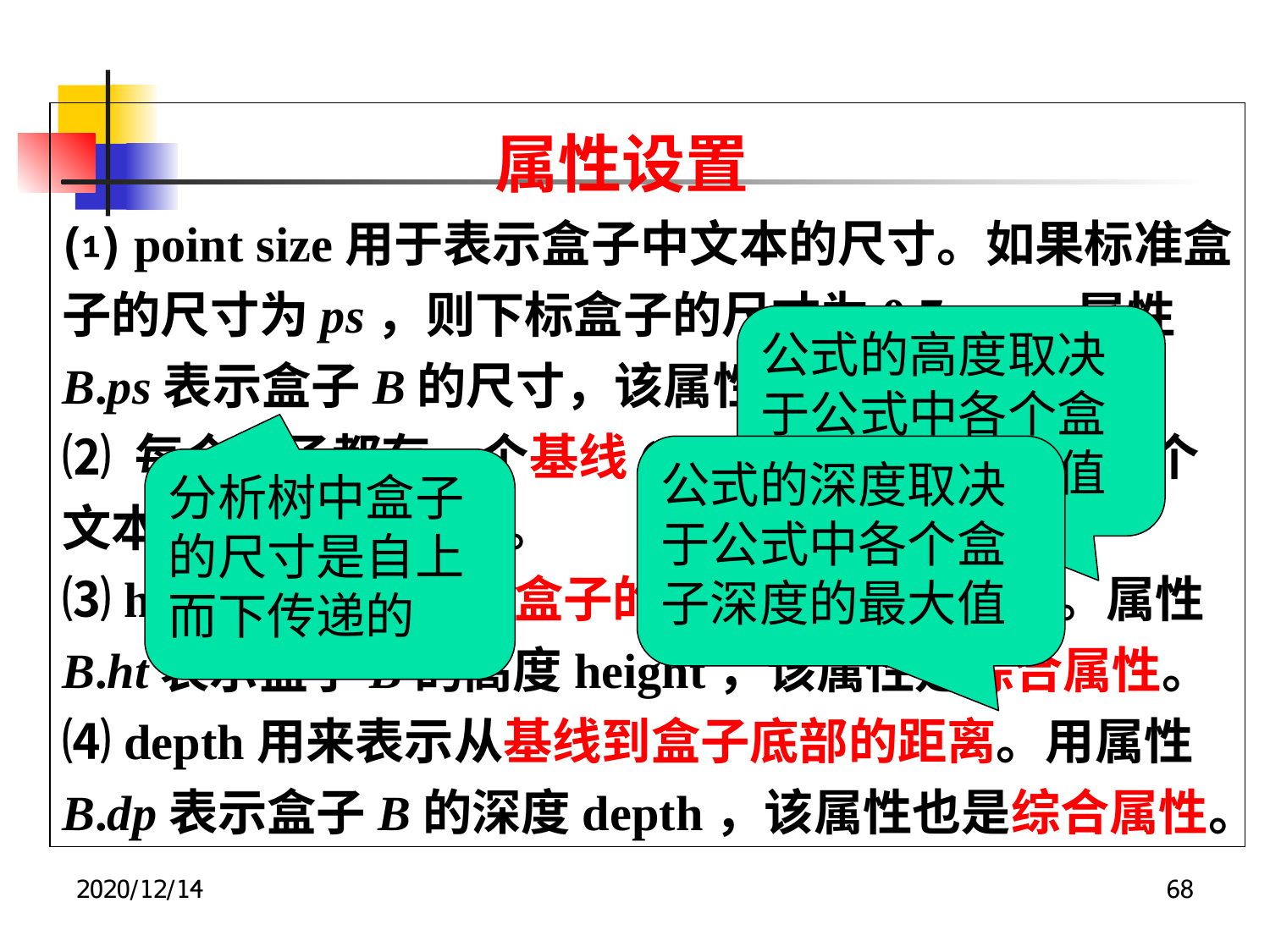

属性设置
⑴ point size用于表示盒子中文本的尺寸。如果标准盒子的尺寸为ps，则下标盒子的尺寸为0.7×ps。属性B.ps表示盒子B的尺寸，该属性是继承属性。
⑵ 每个盒子都有一个基线(baseline)，用来表示每个文本底部的垂直位置。
⑶ height用来表示从盒子的顶部到基线的距离。属性B.ht表示盒子B的高度height，该属性是综合属性。
⑷ depth用来表示从基线到盒子底部的距离。用属性B.dp表示盒子B的深度depth，该属性也是综合属性。
公式的高度取决于公式中各个盒子高度的最大值
公式的深度取决于公式中各个盒子深度的最大值
分析树中盒子的尺寸是自上而下传递的
2020/12/14
68